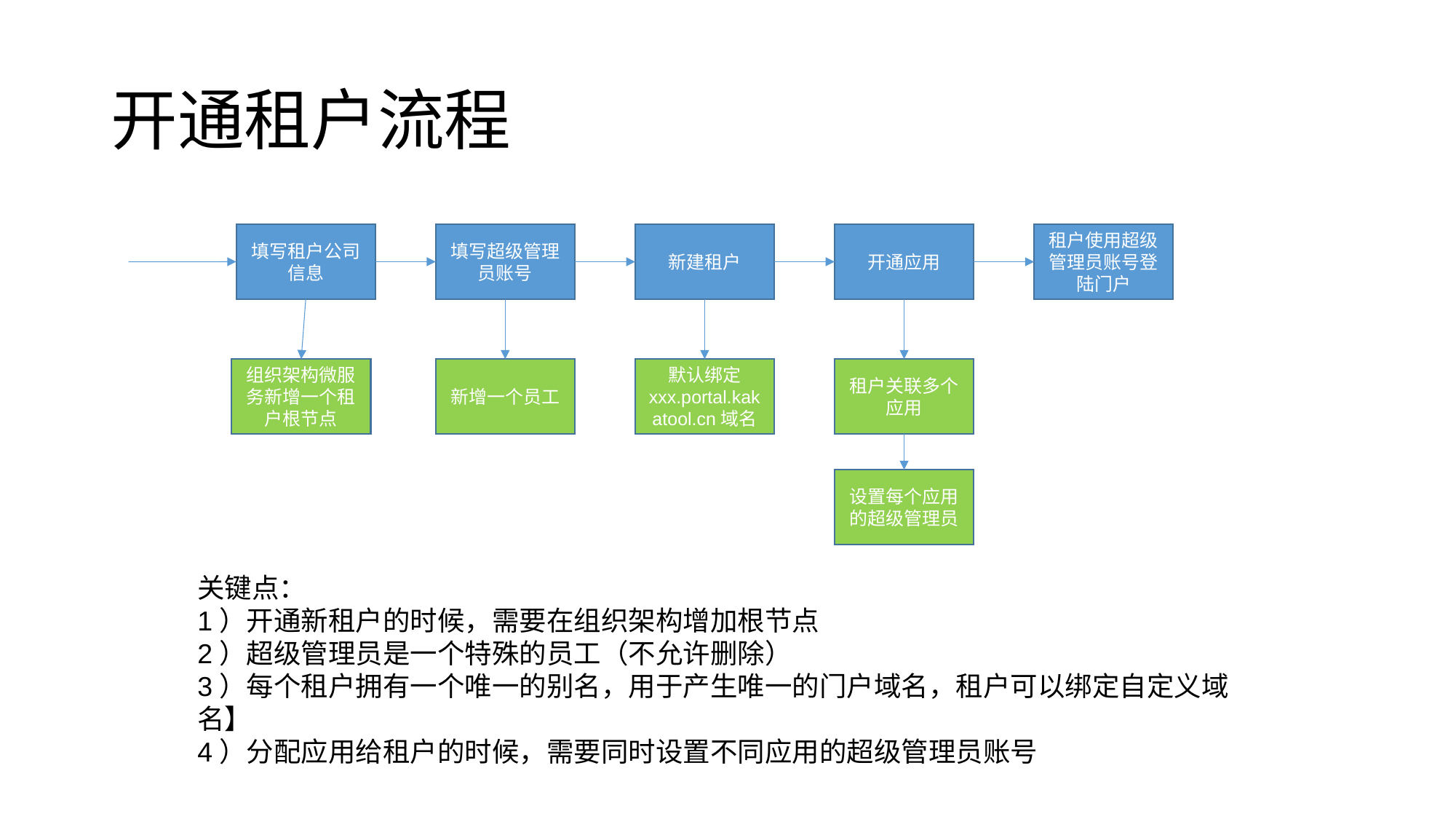

# 开通租户流程
填写租户公司信息
填写超级管理员账号
新建租户
开通应用
租户使用超级管理员账号登陆门户
租户关联多个应用
组织架构微服务新增一个租户根节点
新增一个员工
默认绑定 xxx.portal.kakatool.cn域名
设置每个应用的超级管理员
关键点：
1）开通新租户的时候，需要在组织架构增加根节点
2）超级管理员是一个特殊的员工（不允许删除）
3）每个租户拥有一个唯一的别名，用于产生唯一的门户域名，租户可以绑定自定义域名】
4）分配应用给租户的时候，需要同时设置不同应用的超级管理员账号